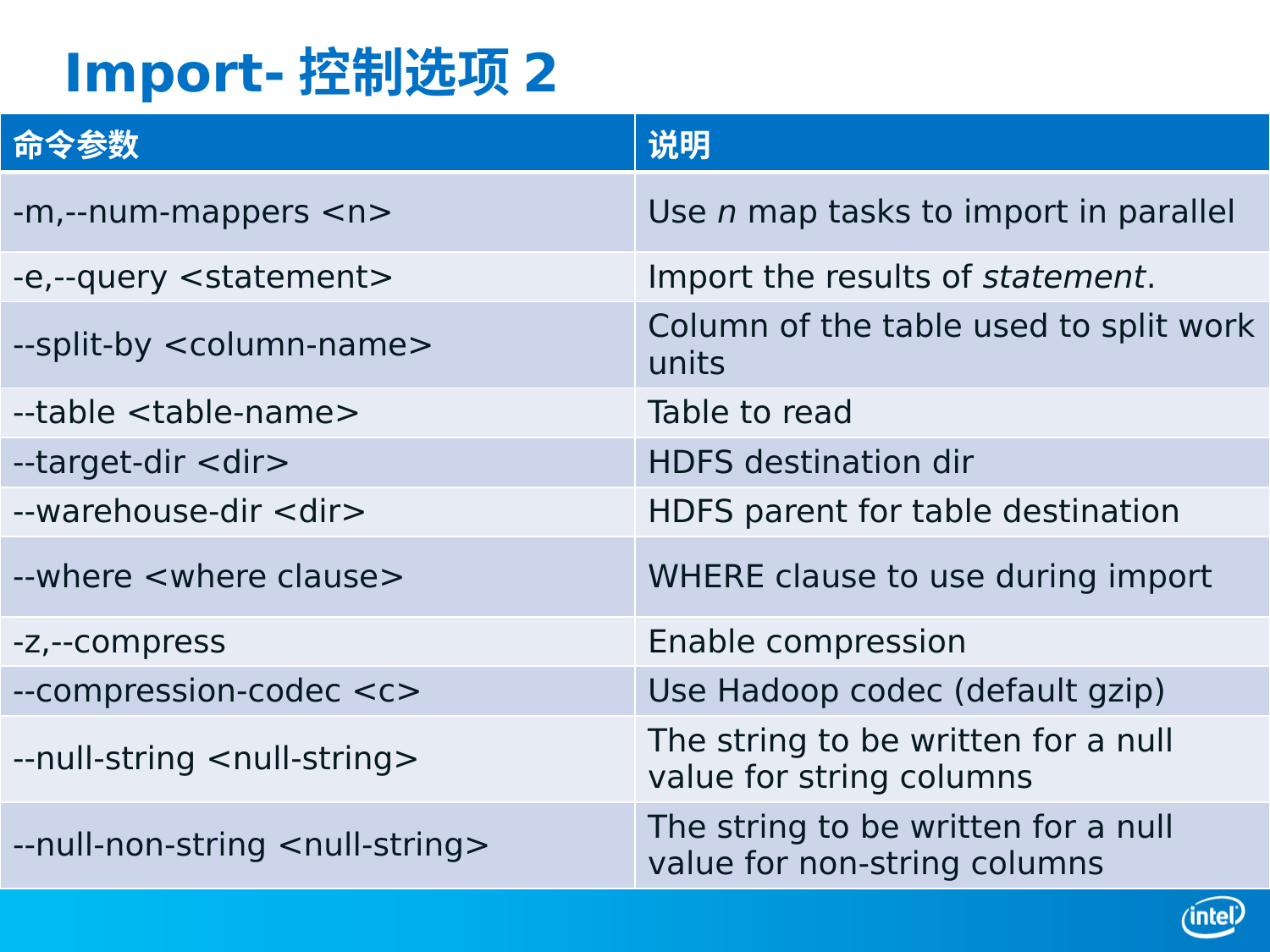

# Import-控制选项2
| 命令参数 | 说明 |
| --- | --- |
| -m,--num-mappers <n> | Use n map tasks to import in parallel |
| -e,--query <statement> | Import the results of statement. |
| --split-by <column-name> | Column of the table used to split work units |
| --table <table-name> | Table to read |
| --target-dir <dir> | HDFS destination dir |
| --warehouse-dir <dir> | HDFS parent for table destination |
| --where <where clause> | WHERE clause to use during import |
| -z,--compress | Enable compression |
| --compression-codec <c> | Use Hadoop codec (default gzip) |
| --null-string <null-string> | The string to be written for a null value for string columns |
| --null-non-string <null-string> | The string to be written for a null value for non-string columns |